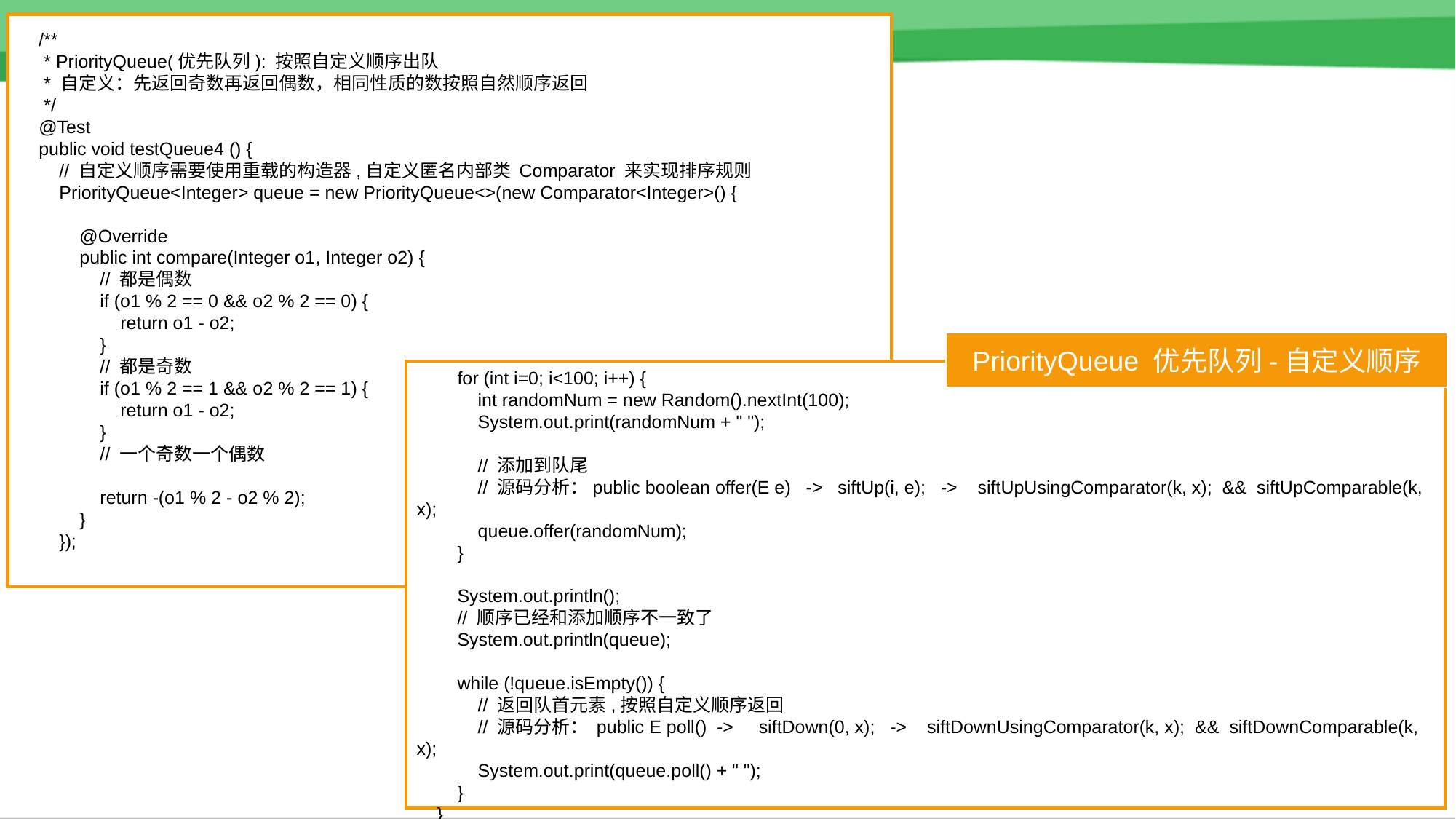

/**
     * PriorityQueue(优先队列): 按照自定义顺序出队
     * 自定义：先返回奇数再返回偶数，相同性质的数按照自然顺序返回
     */
    @Test
    public void testQueue4 () {
        // 自定义顺序需要使用重载的构造器,自定义匿名内部类 Comparator 来实现排序规则
        PriorityQueue<Integer> queue = new PriorityQueue<>(new Comparator<Integer>() {

            @Override
            public int compare(Integer o1, Integer o2) {
                // 都是偶数
                if (o1 % 2 == 0 && o2 % 2 == 0) {
                    return o1 - o2;
                }
                // 都是奇数
                if (o1 % 2 == 1 && o2 % 2 == 1) {
                    return o1 - o2;
                }
                // 一个奇数一个偶数

                return -(o1 % 2 - o2 % 2);
            }
        });

PriorityQueue 优先队列-自定义顺序

        for (int i=0; i<100; i++) {
            int randomNum = new Random().nextInt(100);
            System.out.print(randomNum + " ");

            // 添加到队尾
            // 源码分析：public boolean offer(E e)   ->   siftUp(i, e);   ->    siftUpUsingComparator(k, x);  &&  siftUpComparable(k, x);
            queue.offer(randomNum);
        }

        System.out.println();
        // 顺序已经和添加顺序不一致了
        System.out.println(queue);

        while (!queue.isEmpty()) {
            // 返回队首元素,按照自定义顺序返回
            // 源码分析： public E poll()  ->     siftDown(0, x);   ->    siftDownUsingComparator(k, x);  &&  siftDownComparable(k, x);
            System.out.print(queue.poll() + " ");
        }
    }